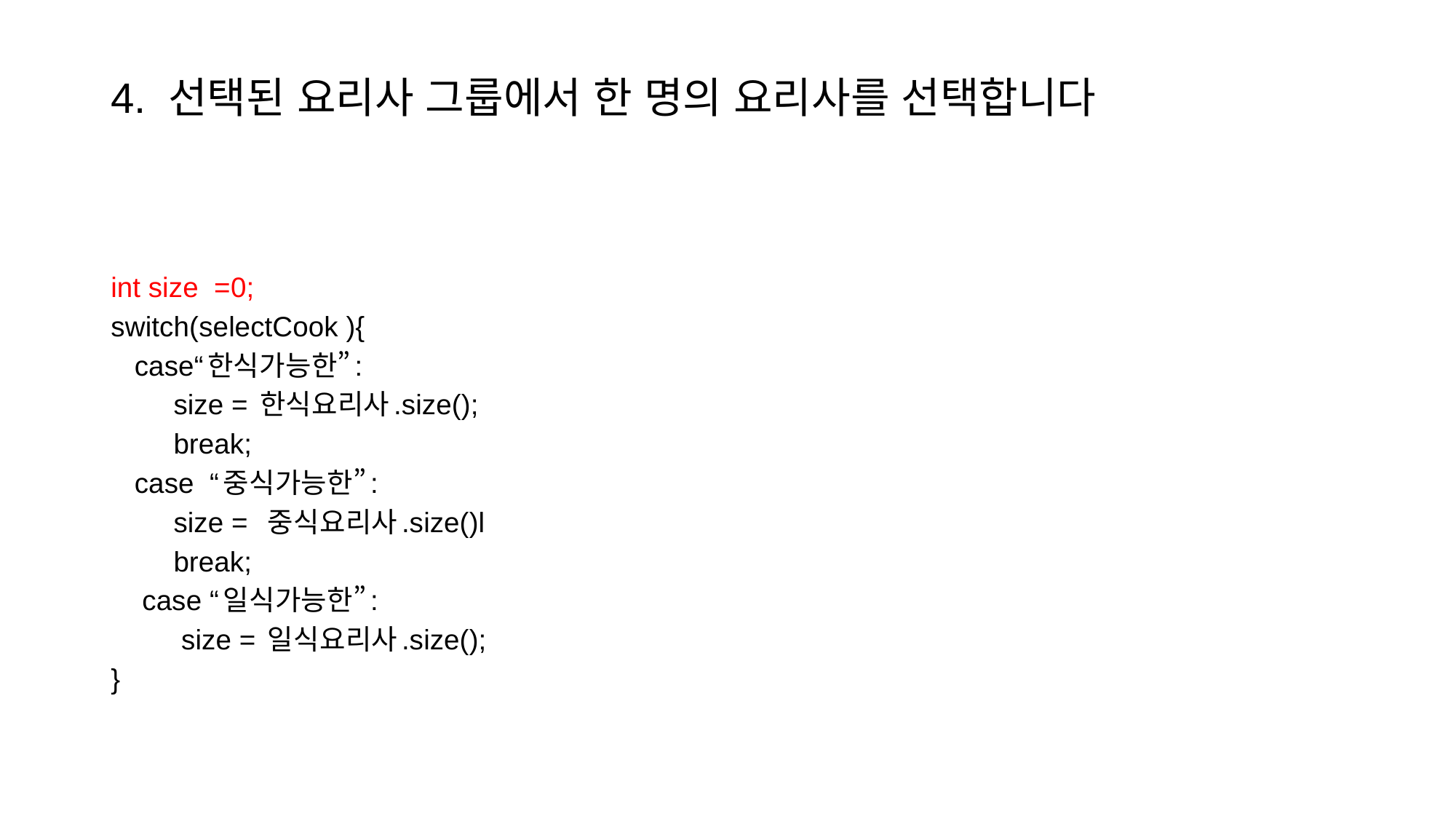

# 4. 선택된 요리사 그룹에서 한 명의 요리사를 선택합니다

int size  =0;
switch(selectCook ){
   case“한식가능한”:
        size = 한식요리사.size();
        break;
   case  “중식가능한”:
        size =  중식요리사.size()l
        break;
    case “일식가능한”:
         size = 일식요리사.size();
}